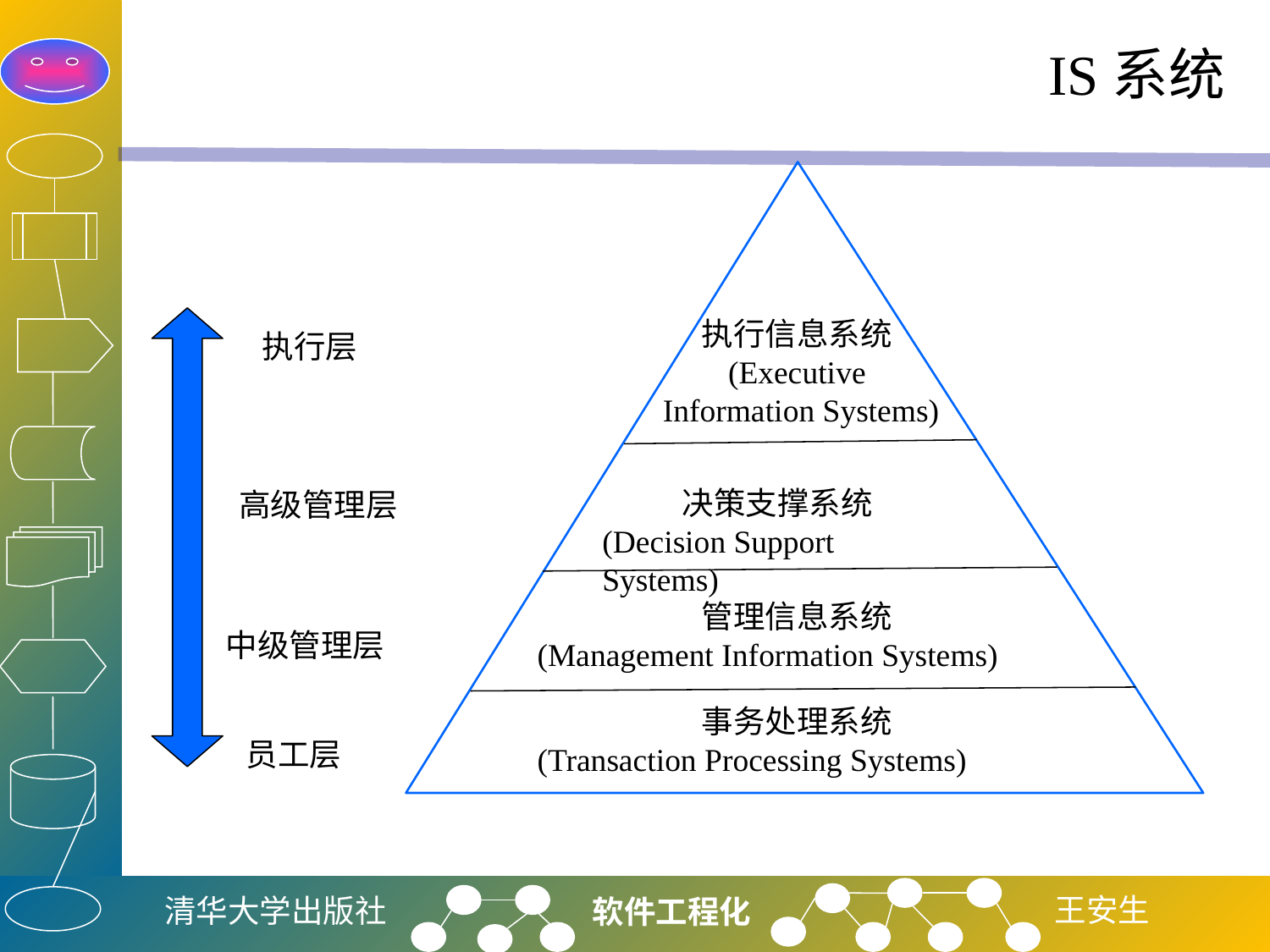

# IS系统

执行信息系统
(Executive
 Information Systems)
执行层
决策支撑系统
(Decision Support Systems)
高级管理层

管理信息系统
(Management Information Systems)
中级管理层
事务处理系统
(Transaction Processing Systems)
员工层